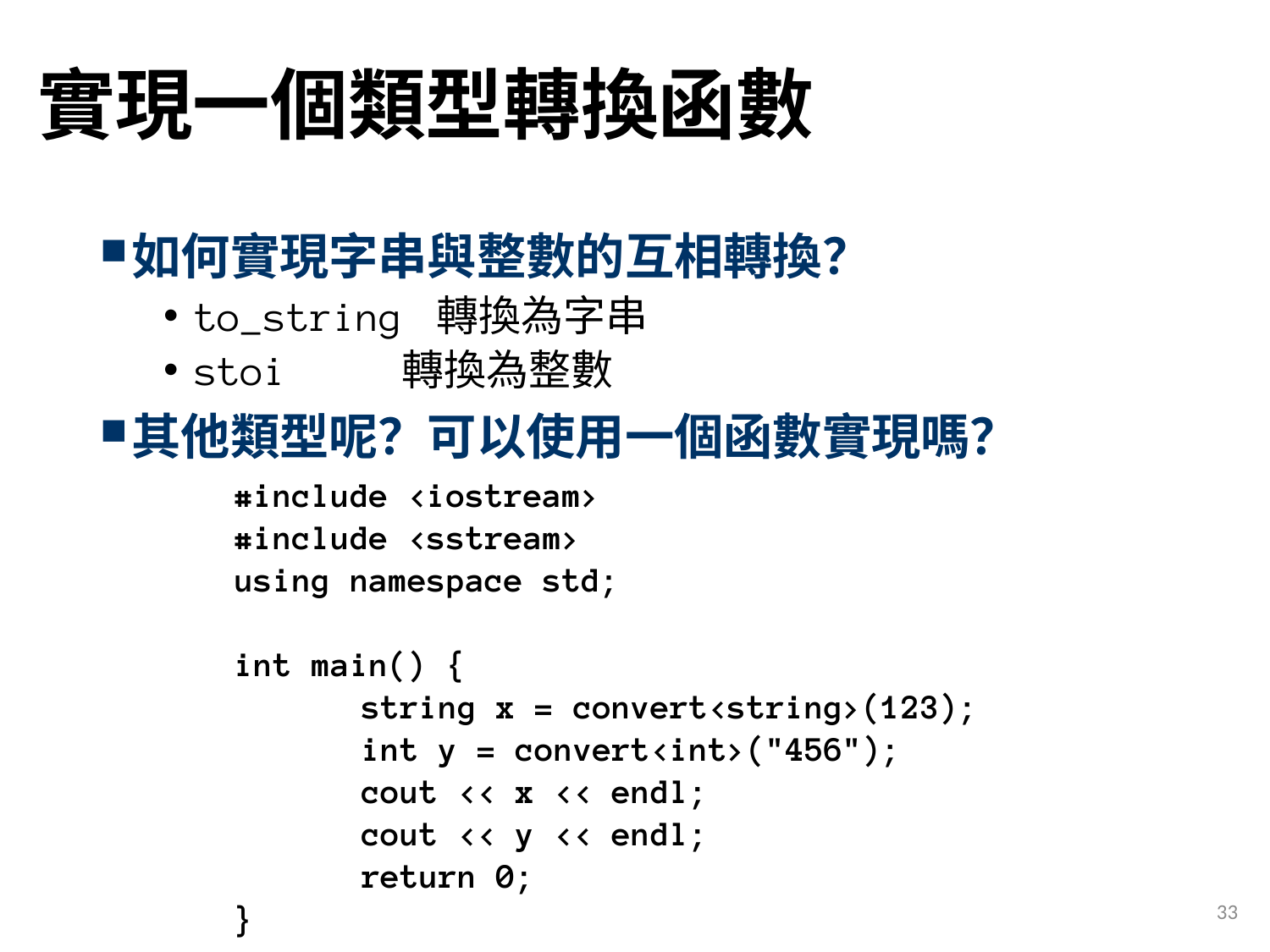

# 實現一個類型轉換函數
如何實現字串與整數的互相轉換？
to_string 轉換為字串
stoi	   轉換為整數
其他類型呢？可以使用一個函數實現嗎？
#include <iostream>
#include <sstream>
using namespace std;

int main() {
	string x = convert<string>(123);
	int y = convert<int>("456");
	cout << x << endl;
	cout << y << endl;
	return 0;
}

33